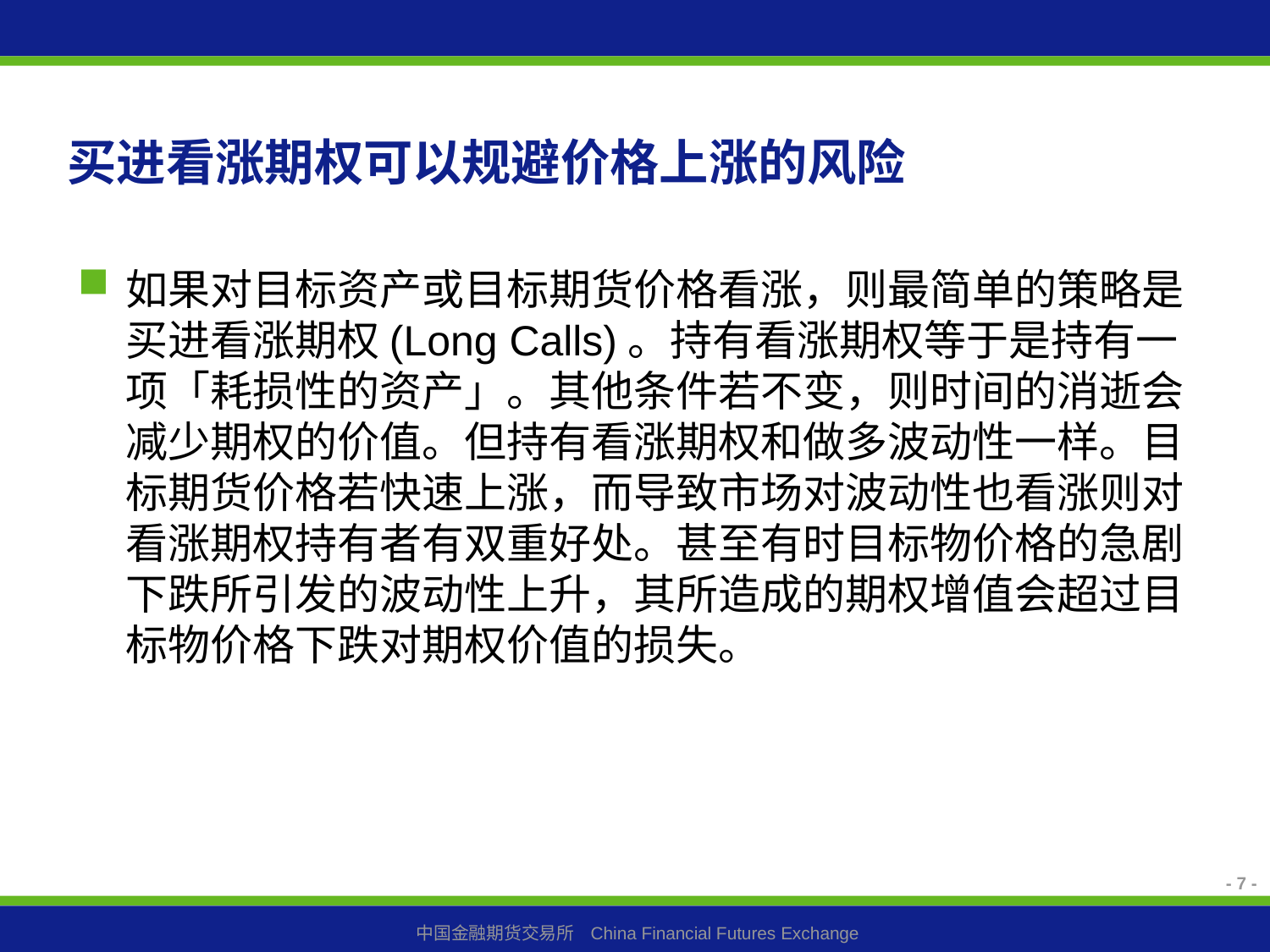

# 买进看涨期权可以规避价格上涨的风险
如果对目标资产或目标期货价格看涨，则最简单的策略是买进看涨期权(Long Calls)。持有看涨期权等于是持有一项「耗损性的资产」。其他条件若不变，则时间的消逝会减少期权的价值。但持有看涨期权和做多波动性一样。目标期货价格若快速上涨，而导致市场对波动性也看涨则对看涨期权持有者有双重好处。甚至有时目标物价格的急剧下跌所引发的波动性上升，其所造成的期权增值会超过目标物价格下跌对期权价值的损失。
- 7 -